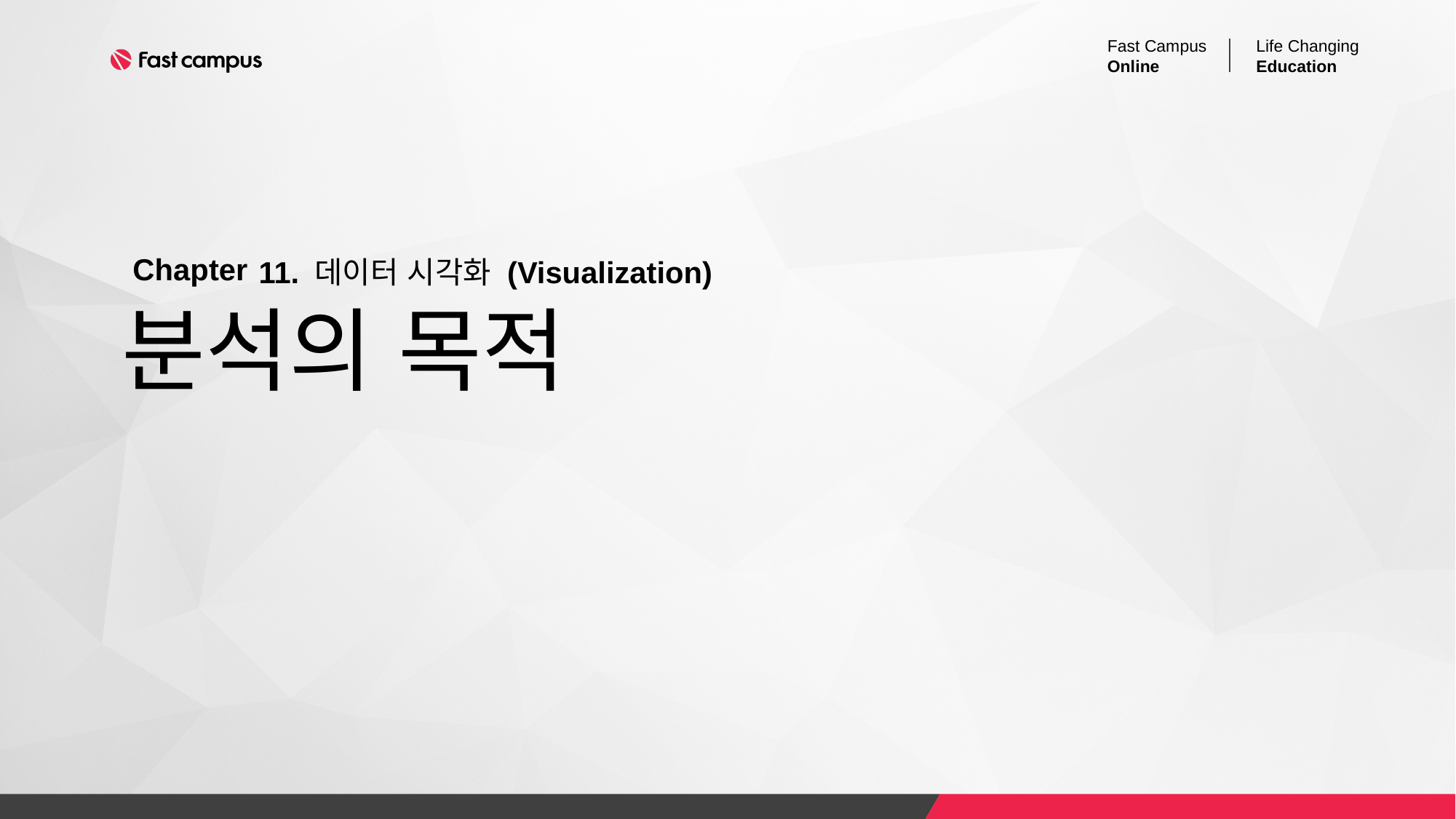

11. 데이터 시각화 (Visualization)
# 분석의 목적